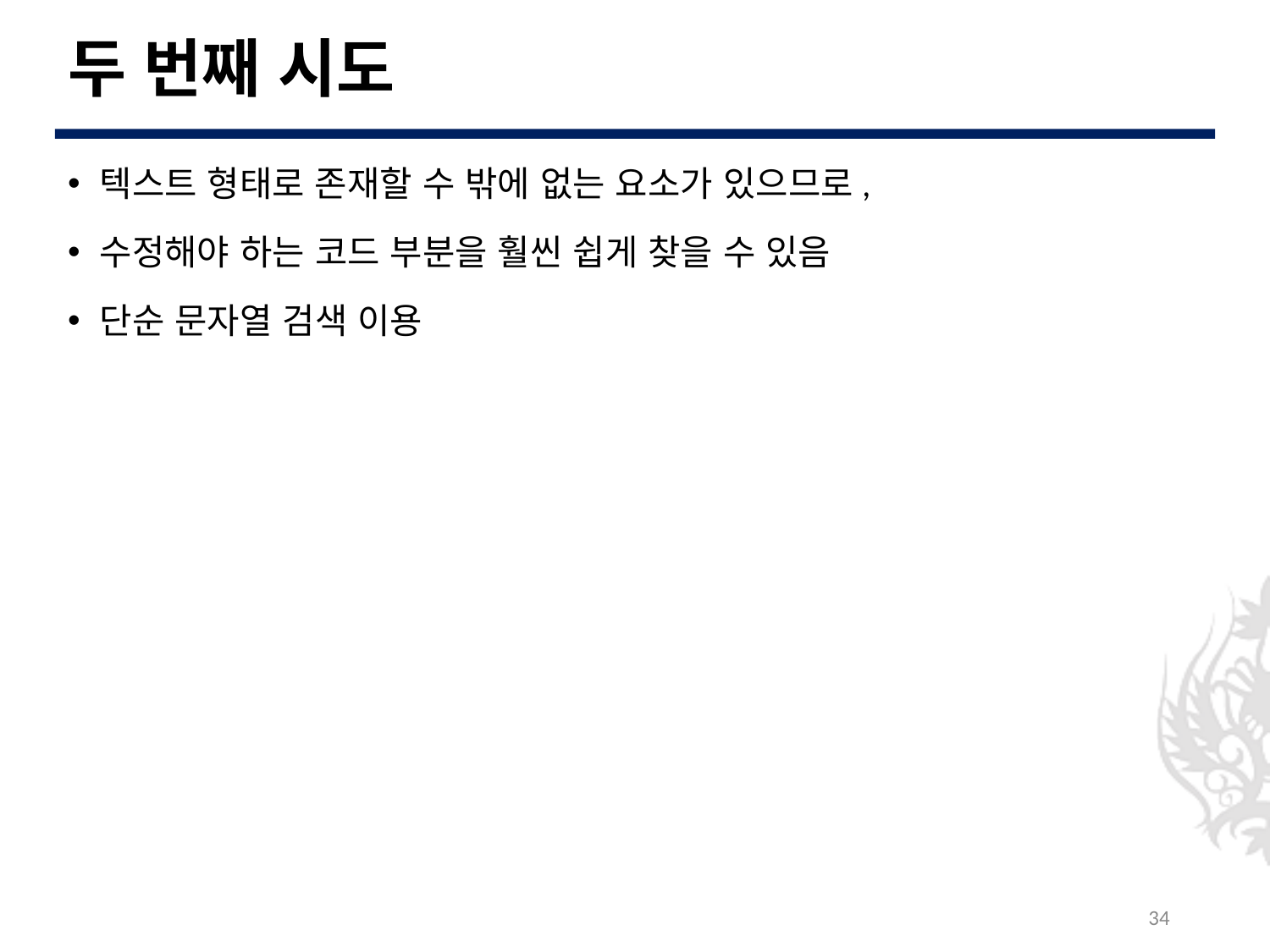

# 두 번째 시도
텍스트 형태로 존재할 수 밖에 없는 요소가 있으므로,
수정해야 하는 코드 부분을 훨씬 쉽게 찾을 수 있음
단순 문자열 검색 이용

34